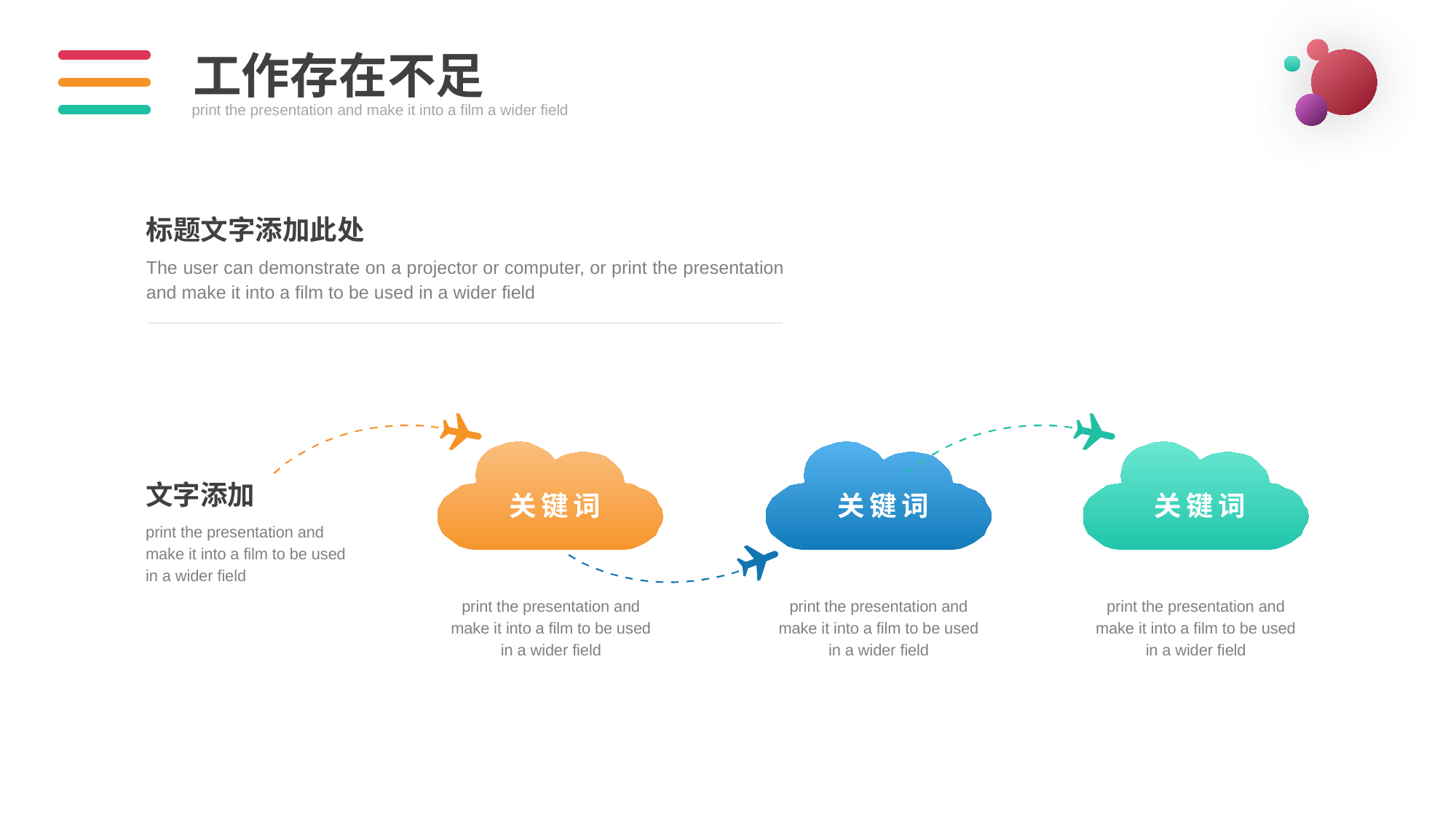

工作存在不足
print the presentation and make it into a film a wider field
标题文字添加此处
The user can demonstrate on a projector or computer, or print the presentation and make it into a film to be used in a wider field

文字添加
print the presentation and make it into a film to be used in a wider field
关键词
关键词
关键词

print the presentation and make it into a film to be used in a wider field
print the presentation and make it into a film to be used in a wider field
print the presentation and make it into a film to be used in a wider field